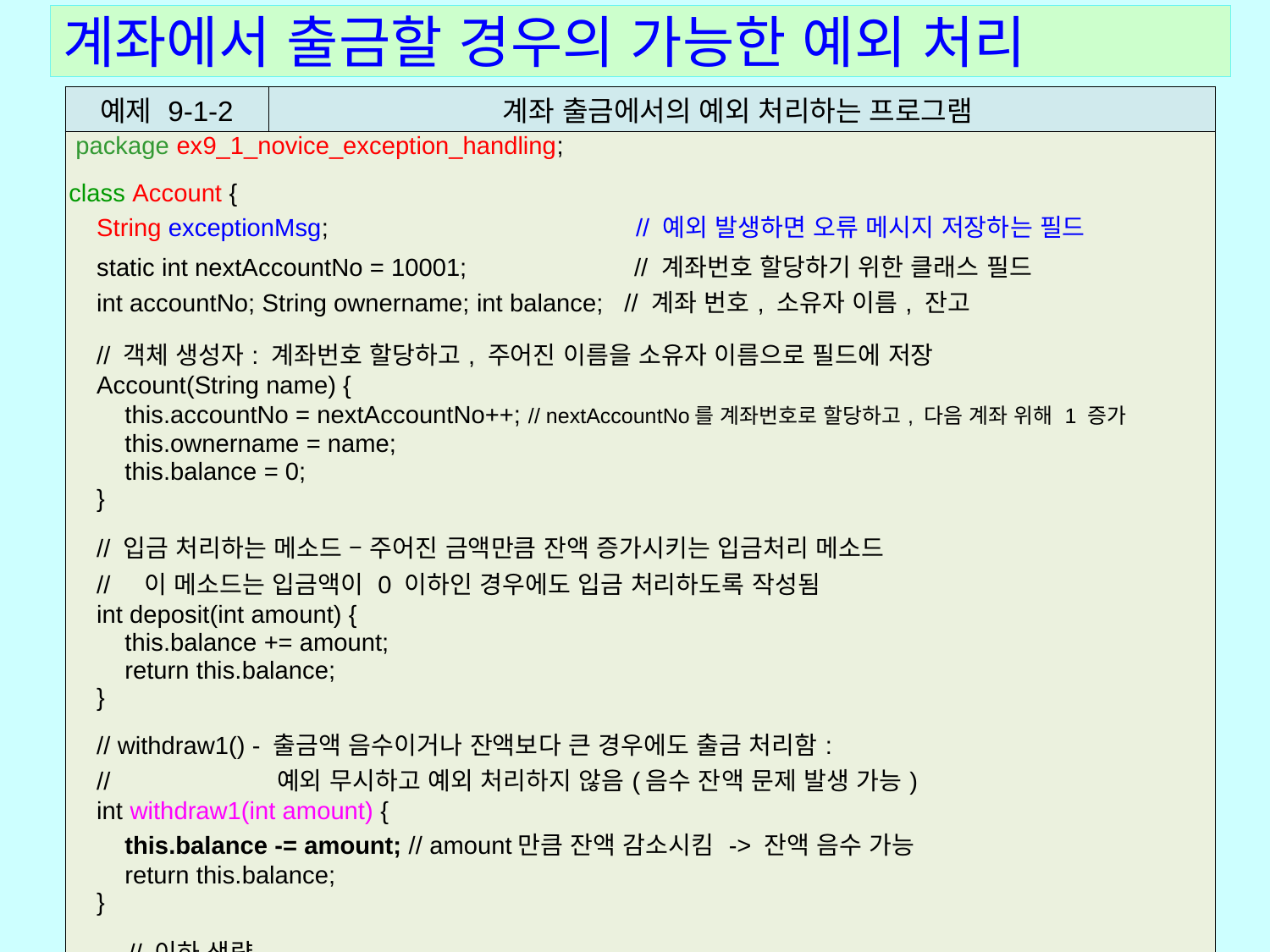

계좌에서 출금할 경우의 가능한 예외 처리
| 예제 9-1-2 | 계좌 출금에서의 예외 처리하는 프로그램 |
| --- | --- |
| package ex9\_1\_novice\_exception\_handling; class Account { String exceptionMsg; // 예외 발생하면 오류 메시지 저장하는 필드 static int nextAccountNo = 10001; // 계좌번호 할당하기 위한 클래스 필드 int accountNo; String ownername; int balance; // 계좌 번호, 소유자 이름, 잔고 // 객체 생성자: 계좌번호 할당하고, 주어진 이름을 소유자 이름으로 필드에 저장 Account(String name) { this.accountNo = nextAccountNo++; // nextAccountNo를 계좌번호로 할당하고, 다음 계좌 위해 1 증가 this.ownername = name; this.balance = 0; } // 입금 처리하는 메소드 – 주어진 금액만큼 잔액 증가시키는 입금처리 메소드 // 이 메소드는 입금액이 0 이하인 경우에도 입금 처리하도록 작성됨 int deposit(int amount) { this.balance += amount; return this.balance; } // withdraw1() - 출금액 음수이거나 잔액보다 큰 경우에도 출금 처리함: // 예외 무시하고 예외 처리하지 않음(음수 잔액 문제 발생 가능) int withdraw1(int amount) { this.balance -= amount; // amount만큼 잔액 감소시킴 -> 잔액 음수 가능 return this.balance; } … // 이하 생략 |  |